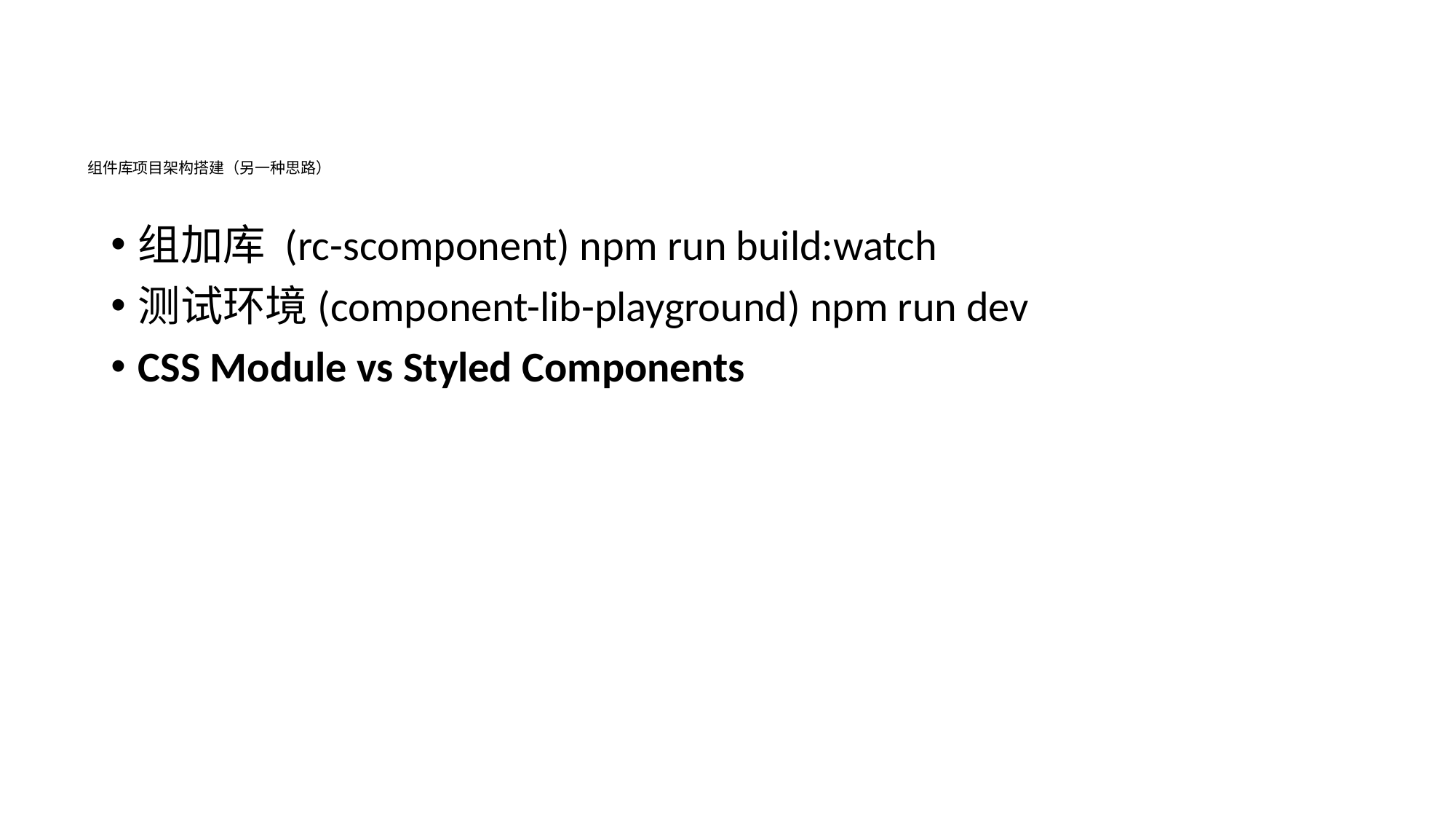

# 组件库项目架构搭建（另一种思路）
组加库 (rc-scomponent) npm run build:watch
测试环境(component-lib-playground) npm run dev
CSS Module vs Styled Components